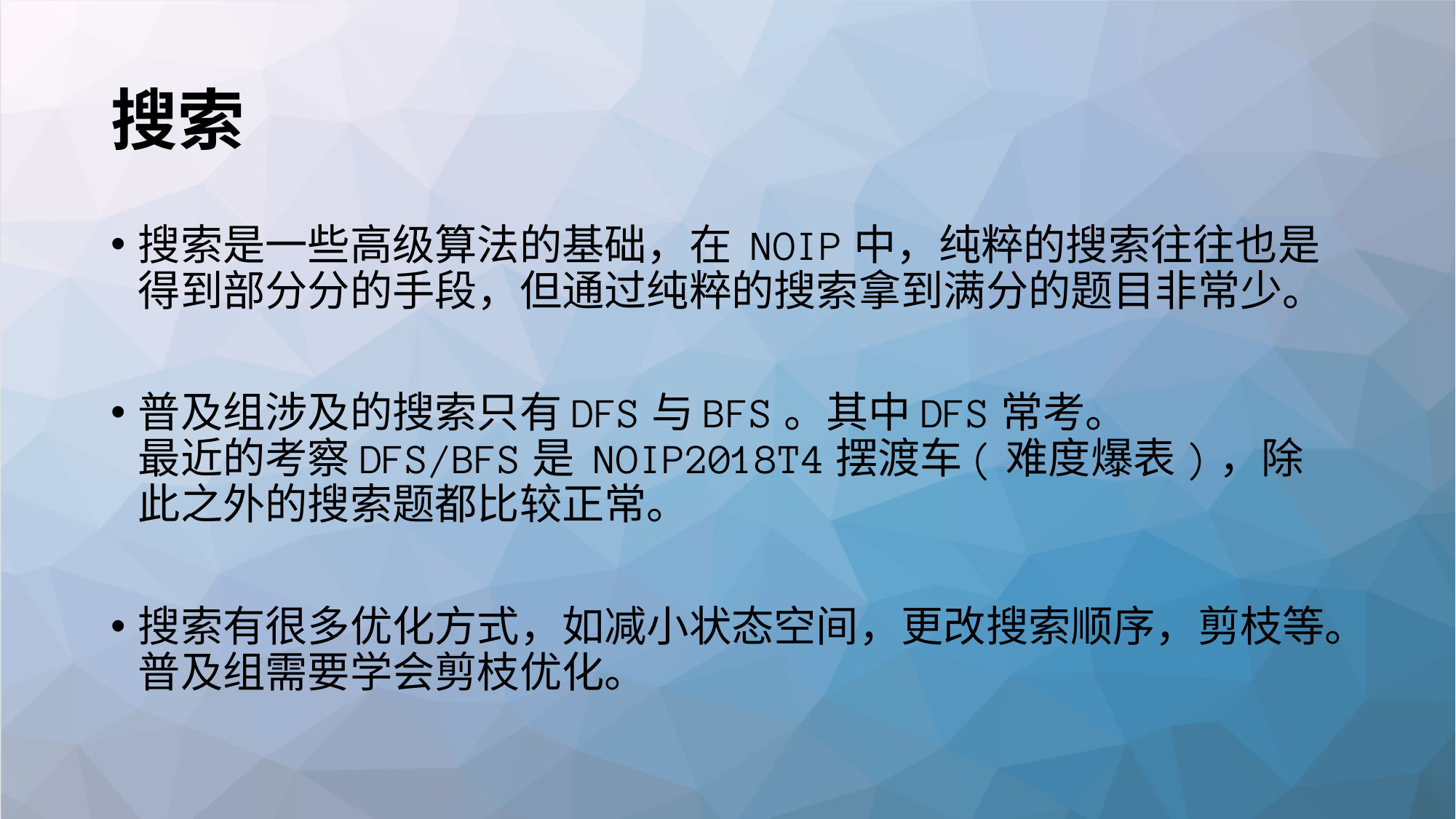

# 搜索
搜索是一些高级算法的基础，在 NOIP中，纯粹的搜索往往也是得到部分分的手段，但通过纯粹的搜索拿到满分的题目非常少。

普及组涉及的搜索只有DFS与BFS。其中DFS常考。
最近的考察DFS/BFS是 NOIP2018T4摆渡车(难度爆表)，除此之外的搜索题都比较正常。

搜索有很多优化方式，如减小状态空间，更改搜索顺序，剪枝等。普及组需要学会剪枝优化。